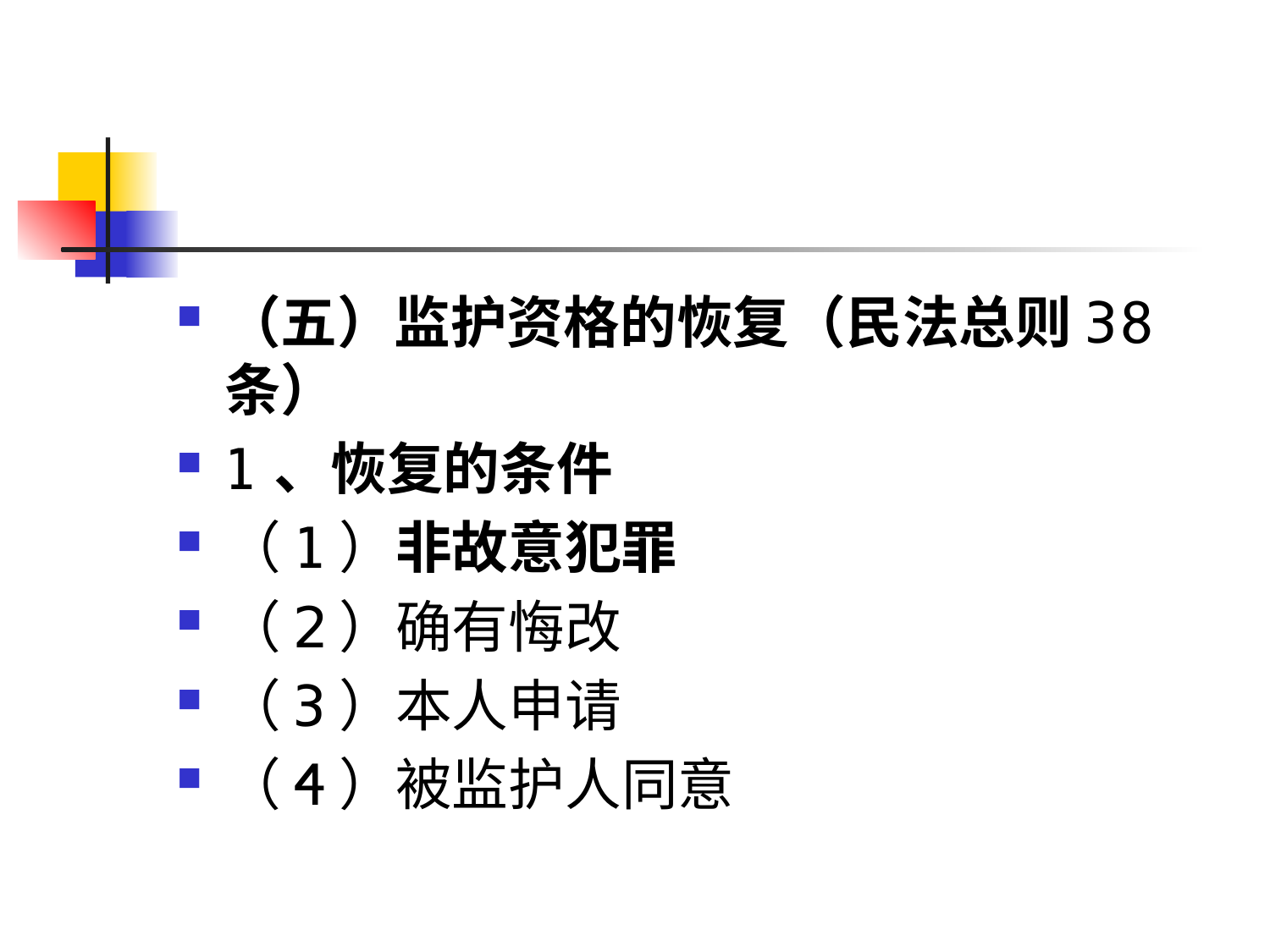

#
（五）监护资格的恢复（民法总则38条）
1、恢复的条件
（1）非故意犯罪
（2）确有悔改
（3）本人申请
（4）被监护人同意